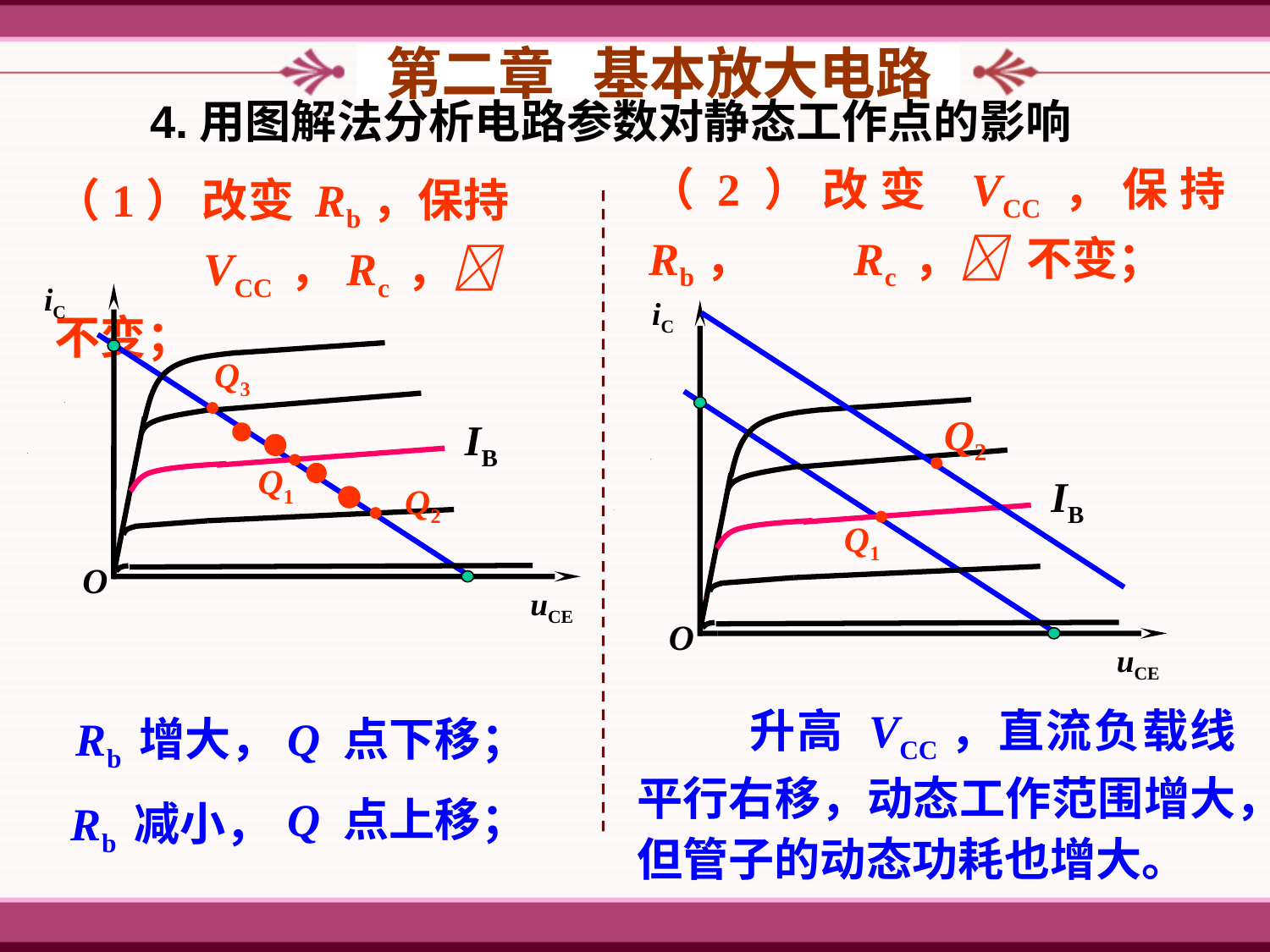

第二章   基本放大电路
4.用图解法分析电路参数对静态工作点的影响
（2）改变 VCC，保持 Rb，　　Rc ，β  不变；
（1） 改变 Rb，保持　　　VCC ，Rc ，β 不变；

iC

IB

Q1

O

uCE
iC

IB

Q1

O

uCE

Q3

Q2

Q2

        升高 VCC，直流负载线平行右移，动态工作范围增大，但管子的动态功耗也增大。
Rb 增大，
Q 点下移；
Q 点上移；
Rb 减小，